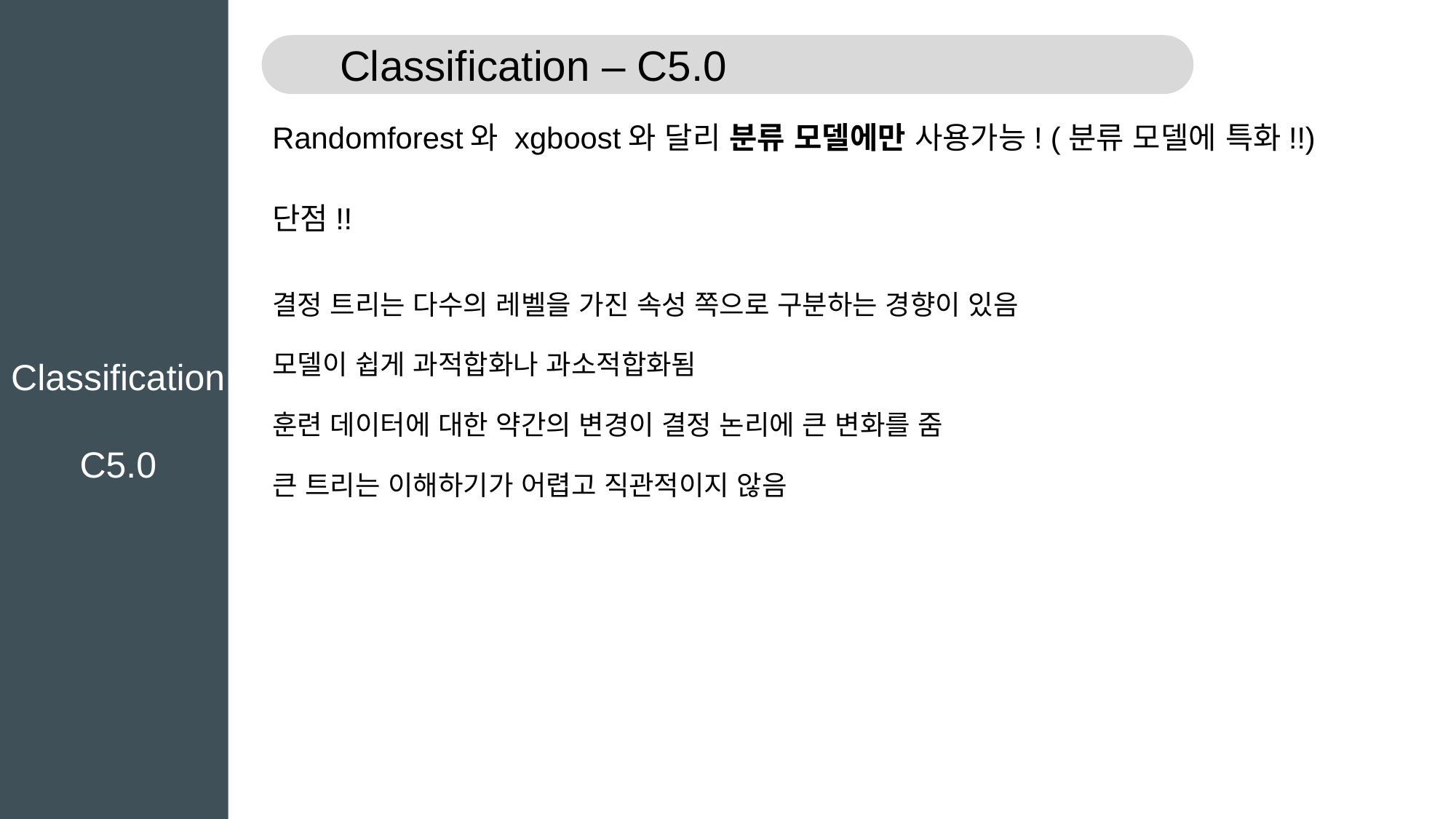

Classification – C5.0

Randomforest와 xgboost와 달리 분류 모델에만 사용가능! (분류 모델에 특화!!)
단점!!
결정 트리는 다수의 레벨을 가진 속성 쪽으로 구분하는 경향이 있음
모델이 쉽게 과적합화나 과소적합화됨
훈련 데이터에 대한 약간의 변경이 결정 논리에 큰 변화를 줌
큰 트리는 이해하기가 어렵고 직관적이지 않음

Classification

C5.0